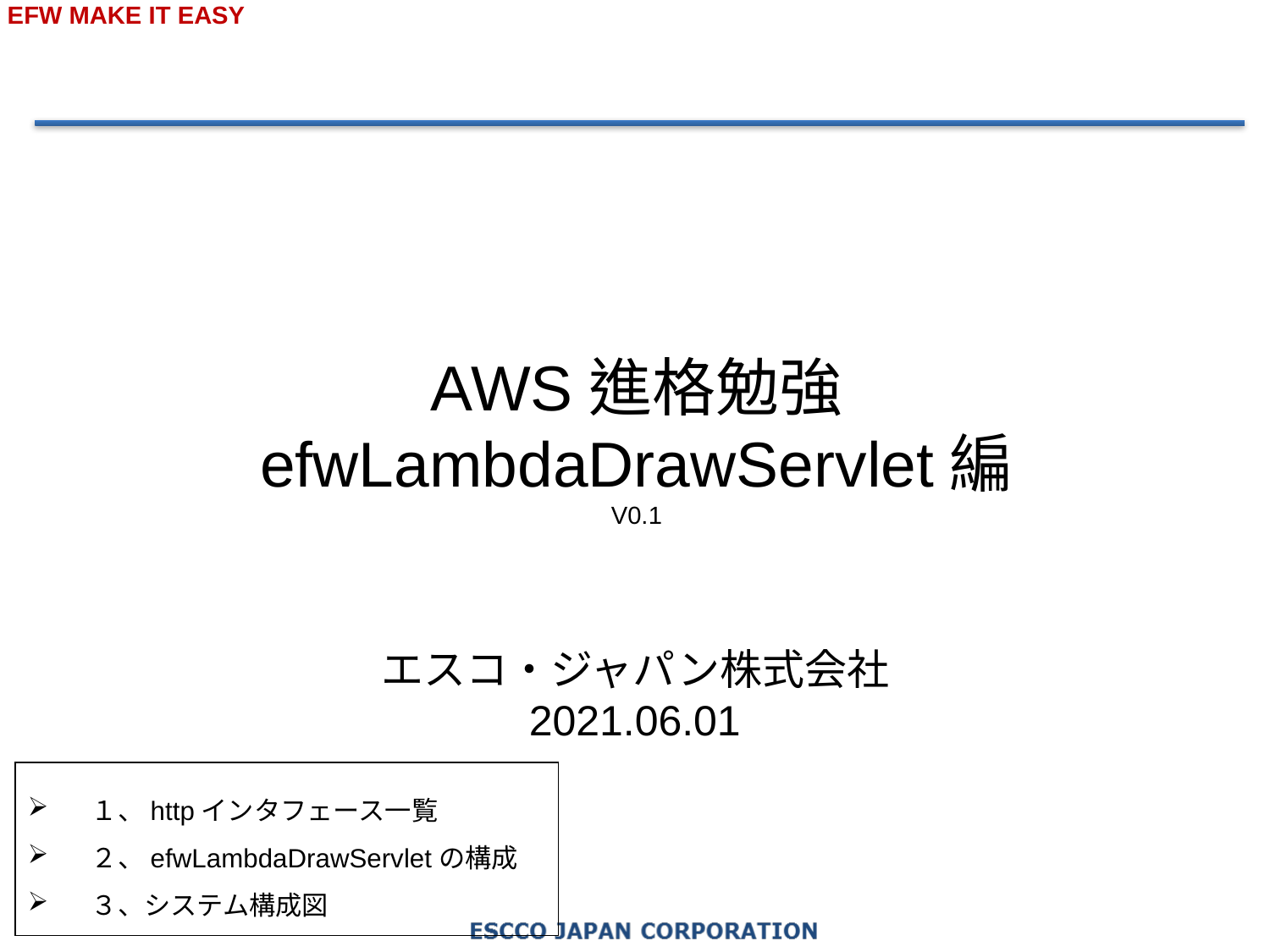

AWS進格勉強
efwLambdaDrawServlet編
V0.1
エスコ・ジャパン株式会社
2021.06.01
１、httpインタフェース一覧
２、efwLambdaDrawServletの構成
３、システム構成図